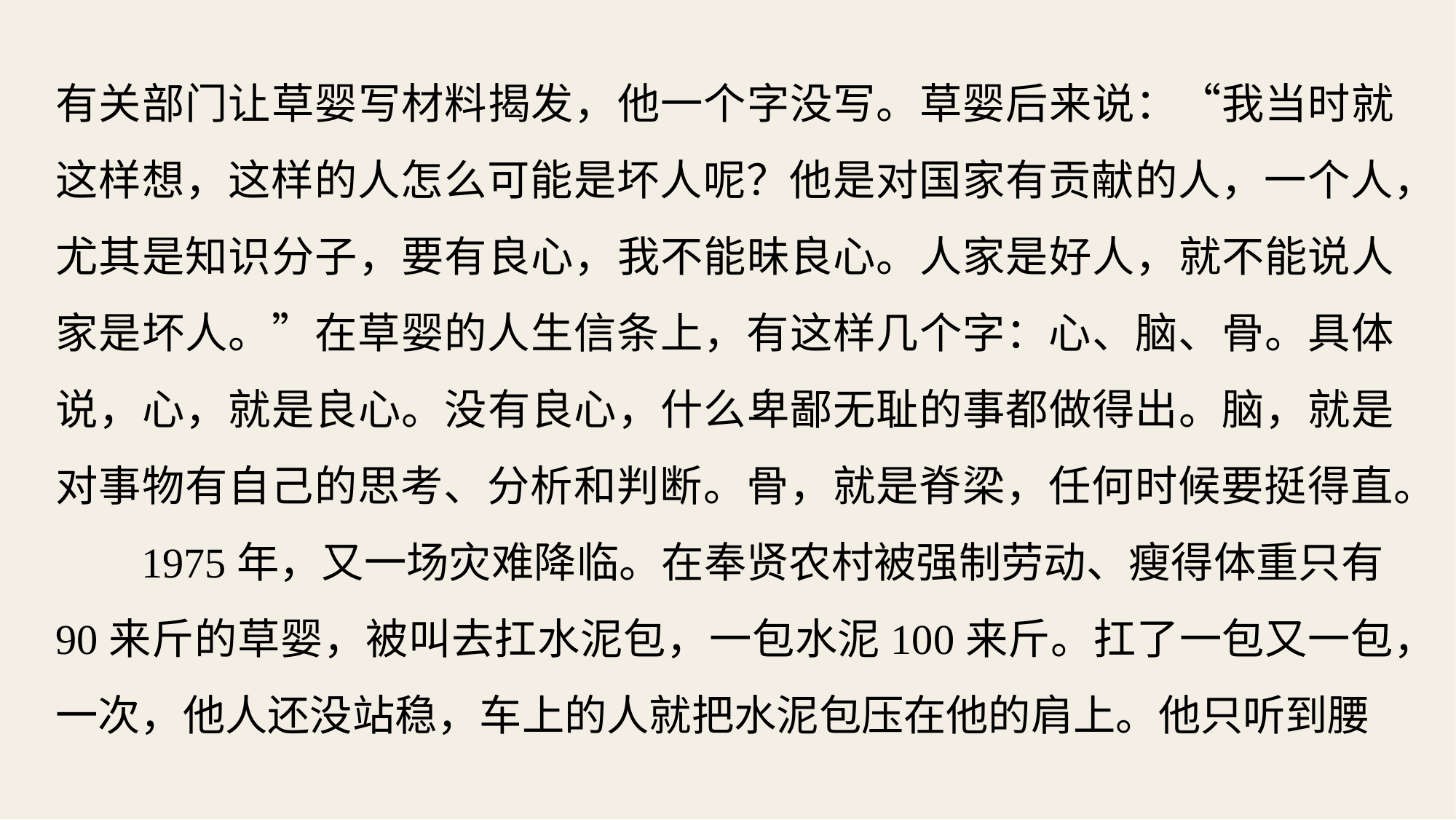

有关部门让草婴写材料揭发，他一个字没写。草婴后来说：“我当时就这样想，这样的人怎么可能是坏人呢？他是对国家有贡献的人，一个人，尤其是知识分子，要有良心，我不能昧良心。人家是好人，就不能说人家是坏人。”在草婴的人生信条上，有这样几个字：心、脑、骨。具体说，心，就是良心。没有良心，什么卑鄙无耻的事都做得出。脑，就是对事物有自己的思考、分析和判断。骨，就是脊梁，任何时候要挺得直。
1975年，又一场灾难降临。在奉贤农村被强制劳动、瘦得体重只有90来斤的草婴，被叫去扛水泥包，一包水泥100来斤。扛了一包又一包，一次，他人还没站稳，车上的人就把水泥包压在他的肩上。他只听到腰